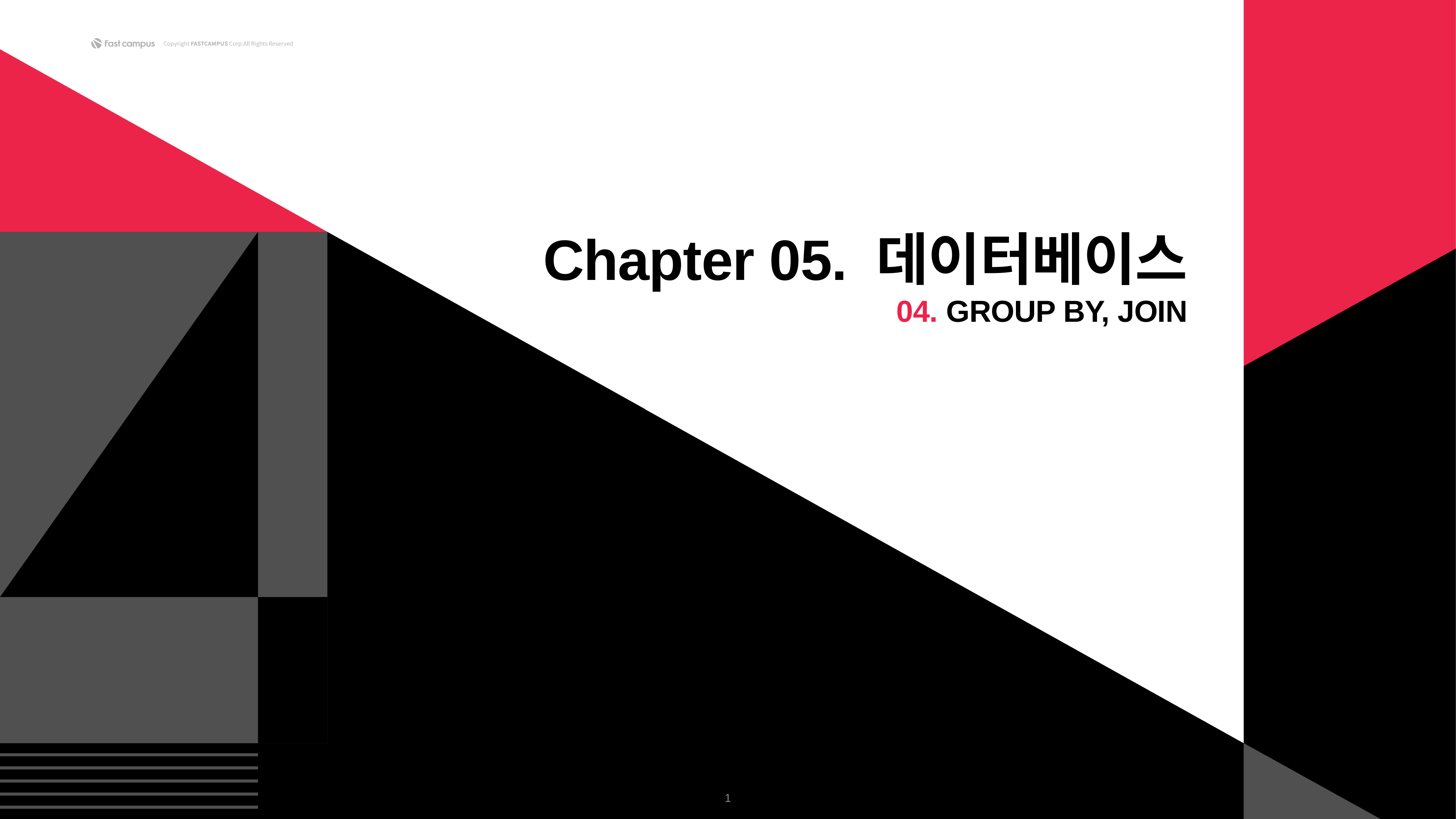

Chapter 05. 데이터베이스
04. GROUP BY, JOIN
1